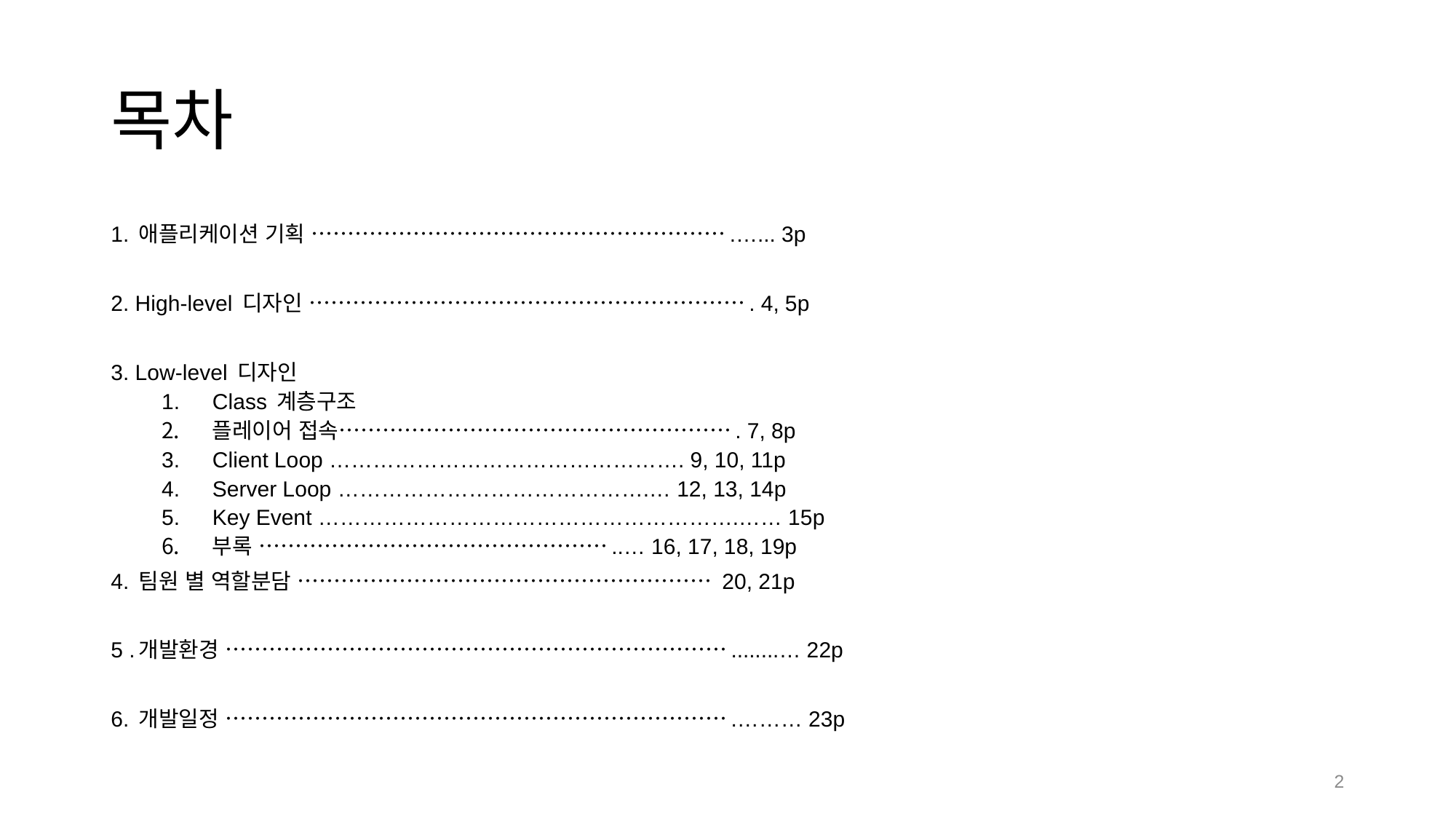

# 목차
1. 애플리케이션 기획 ………………………………………………….…... 3p

2. High-level 디자인 ……………………………………………………. 4, 5p

3. Low-level 디자인
Class 계층구조
플레이어 접속………………………………………………. 7, 8p
Client Loop …………………………………………. 9, 10, 11p
Server Loop …………………………………….… 12, 13, 14p
Key Event ………………………………………………….…… 15p
부록 …………………………………………..… 16, 17, 18, 19p
4. 팀원 별 역할분담 ………………………………………………… 20, 21p

5 .개발환경 ……………………………………………………………........… 22p

6. 개발일정 …………………………………………………………….……… 23p
2